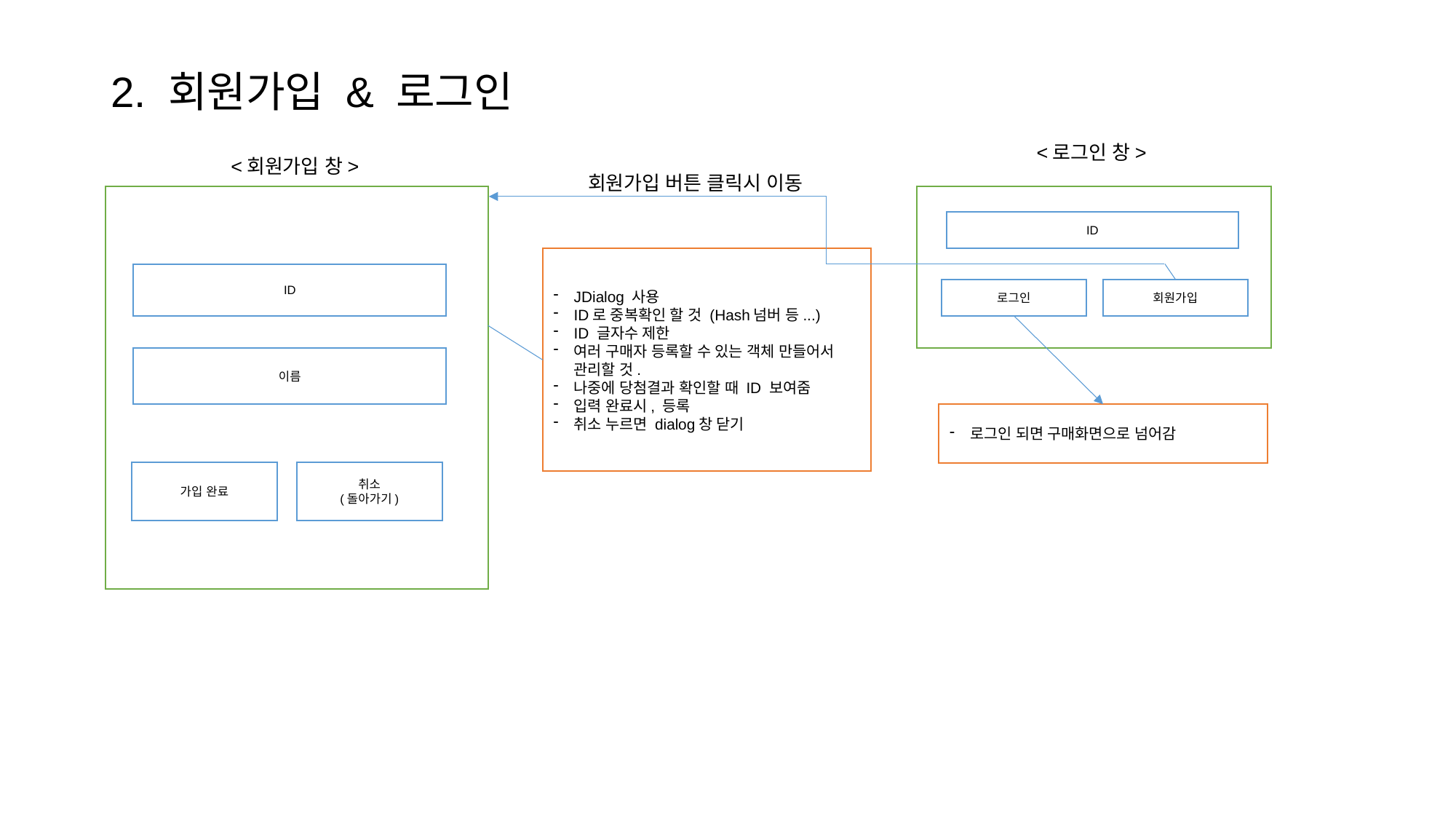

# 2. 회원가입 & 로그인
<로그인 창>
<회원가입 창>
회원가입 버튼 클릭시 이동

ID
JDialog 사용
ID로 중복확인 할 것 (Hash넘버 등...)
ID 글자수 제한
여러 구매자 등록할 수 있는 객체 만들어서 관리할 것.
나중에 당첨결과 확인할 때 ID 보여줌
입력 완료시, 등록
취소 누르면 dialog창 닫기
ID
회원가입
로그인
이름
로그인 되면 구매화면으로 넘어감
가입 완료
취소
(돌아가기)